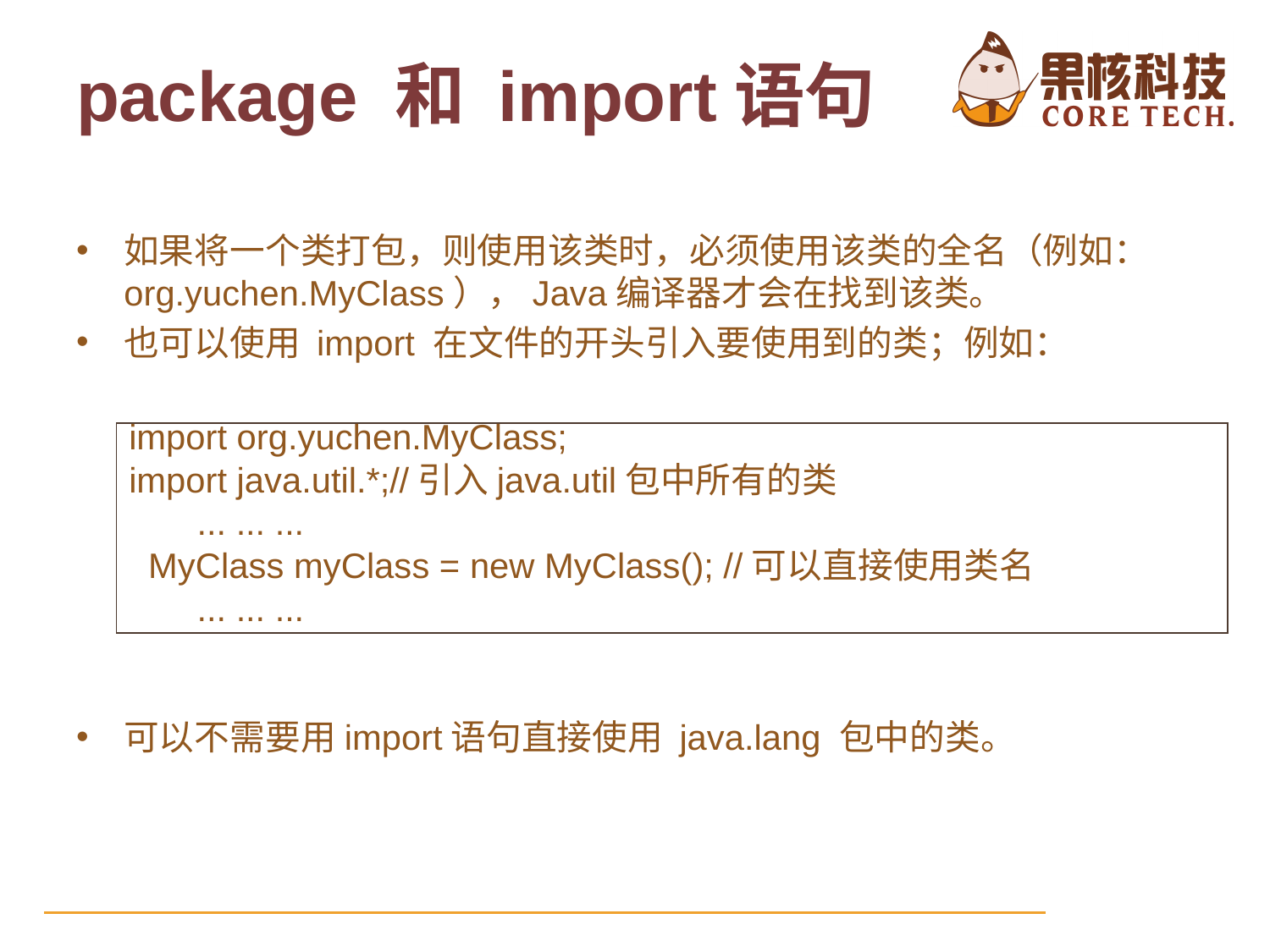

package 和 import语句
如果将一个类打包，则使用该类时，必须使用该类的全名（例如：org.yuchen.MyClass），Java编译器才会在找到该类。
也可以使用 import 在文件的开头引入要使用到的类；例如：

可以不需要用import语句直接使用 java.lang 包中的类。

import org.yuchen.MyClass;
import java.util.*;//引入java.util包中所有的类
       ... ... ...
  MyClass myClass = new MyClass(); //可以直接使用类名
       ... ... ...